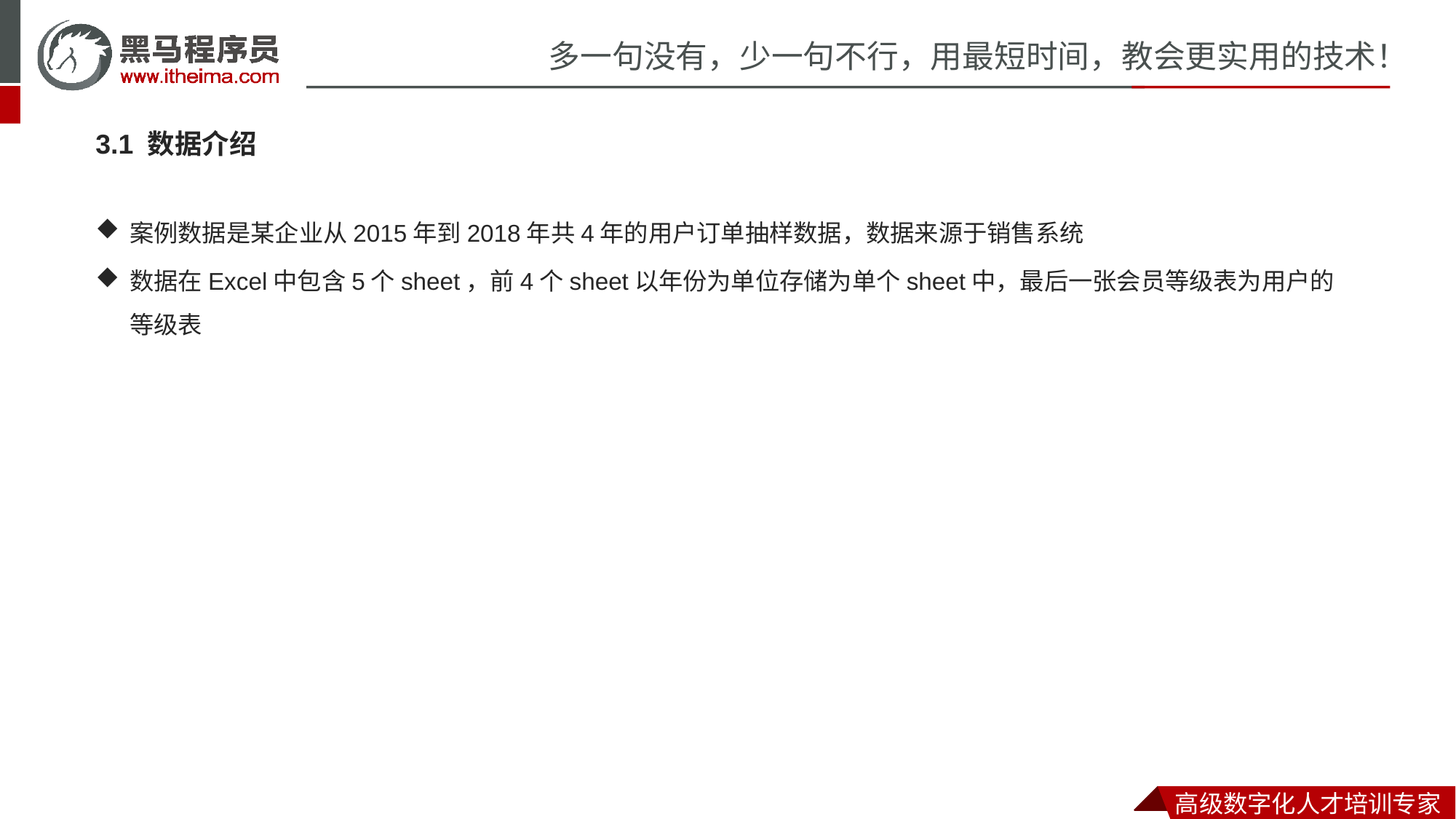

3.1 数据介绍
案例数据是某企业从2015年到2018年共4年的用户订单抽样数据，数据来源于销售系统
数据在Excel中包含5个sheet，前4个sheet以年份为单位存储为单个sheet中，最后一张会员等级表为用户的等级表